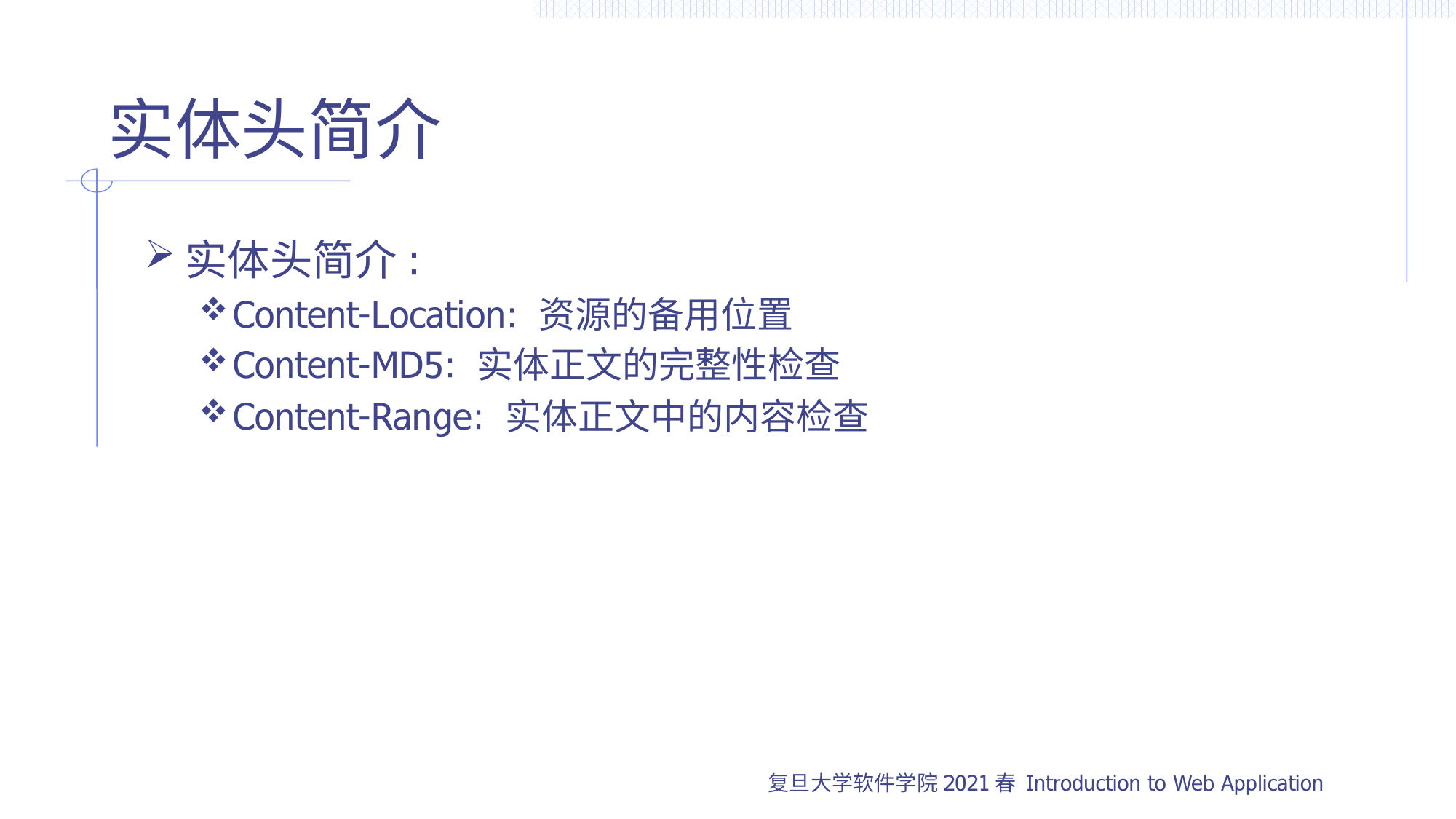

# 实体头简介
实体头简介:
Content-Location: 资源的备用位置
Content-MD5: 实体正文的完整性检查
Content-Range: 实体正文中的内容检查